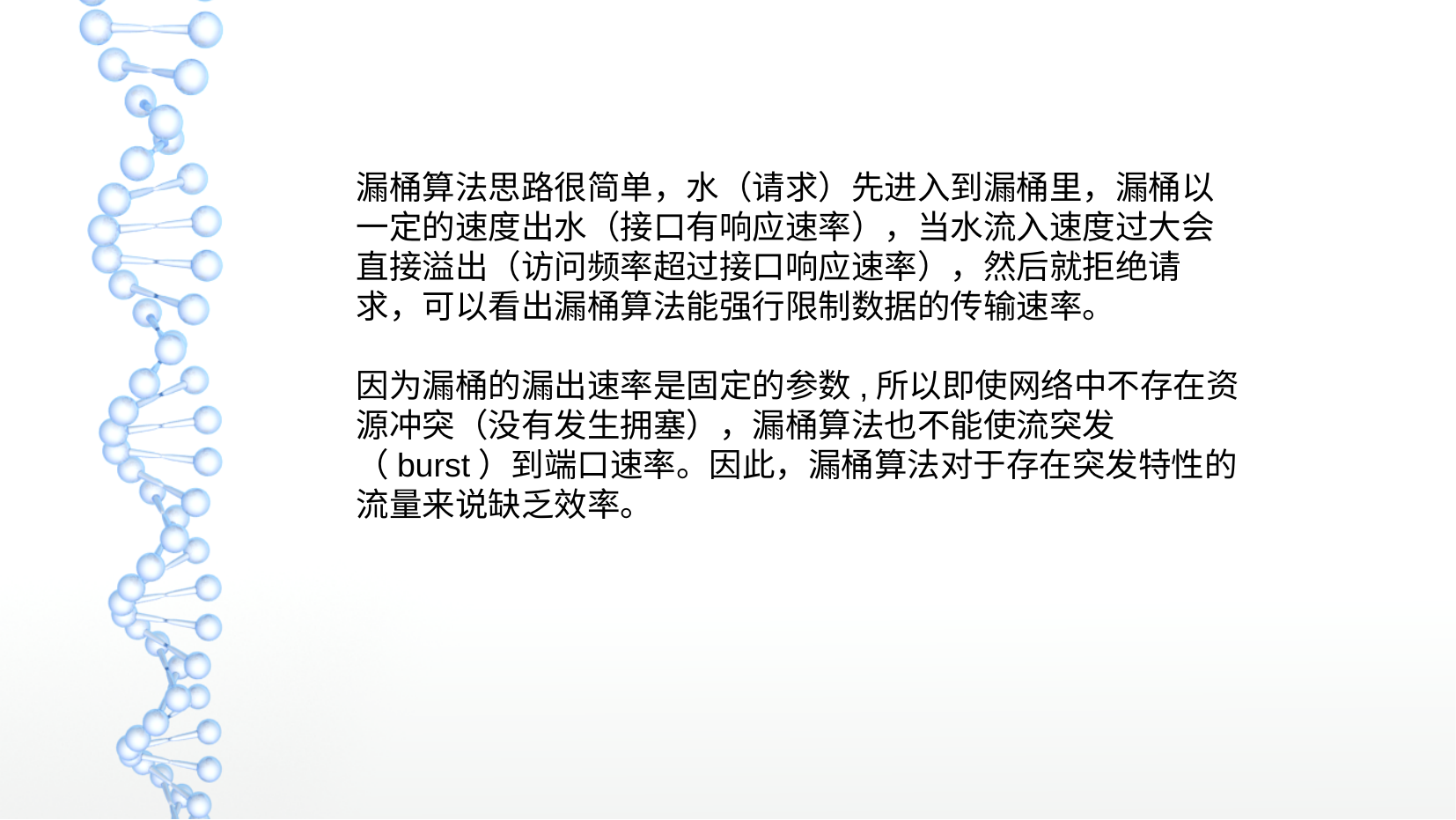

漏桶算法思路很简单，水（请求）先进入到漏桶里，漏桶以一定的速度出水（接口有响应速率），当水流入速度过大会直接溢出（访问频率超过接口响应速率），然后就拒绝请求，可以看出漏桶算法能强行限制数据的传输速率。

因为漏桶的漏出速率是固定的参数,所以即使网络中不存在资源冲突（没有发生拥塞），漏桶算法也不能使流突发（burst）到端口速率。因此，漏桶算法对于存在突发特性的流量来说缺乏效率。